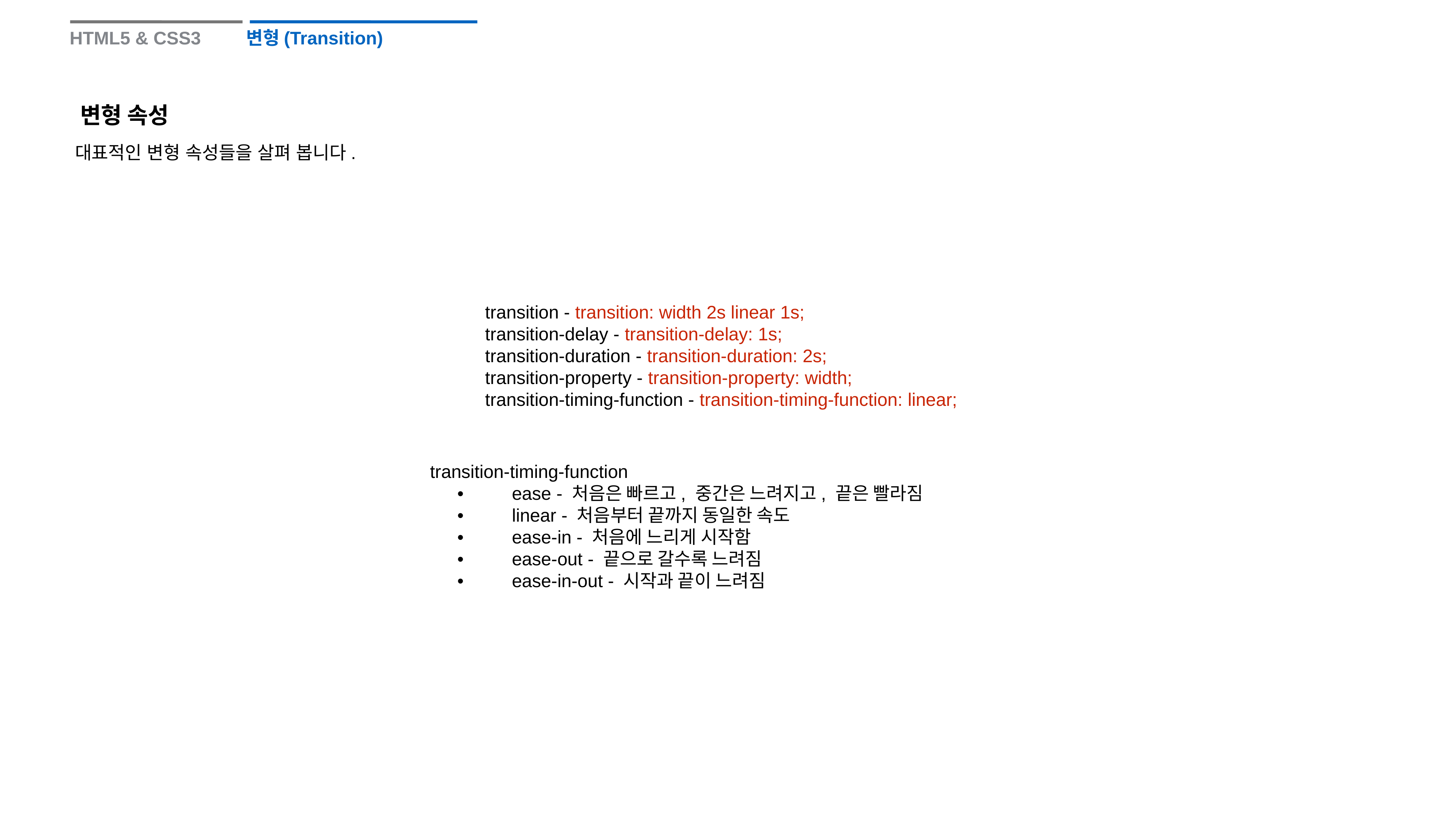

변형(Transition)
HTML5 & CSS3
변형 속성
대표적인 변형 속성들을 살펴 봅니다.
transition - transition: width 2s linear 1s;
transition-delay - transition-delay: 1s;
transition-duration - transition-duration: 2s;
transition-property - transition-property: width;
transition-timing-function - transition-timing-function: linear;
transition-timing-function
	•	ease - 처음은 빠르고, 중간은 느려지고, 끝은 빨라짐
	•	linear - 처음부터 끝까지 동일한 속도
	•	ease-in - 처음에 느리게 시작함
	•	ease-out - 끝으로 갈수록 느려짐
	•	ease-in-out - 시작과 끝이 느려짐